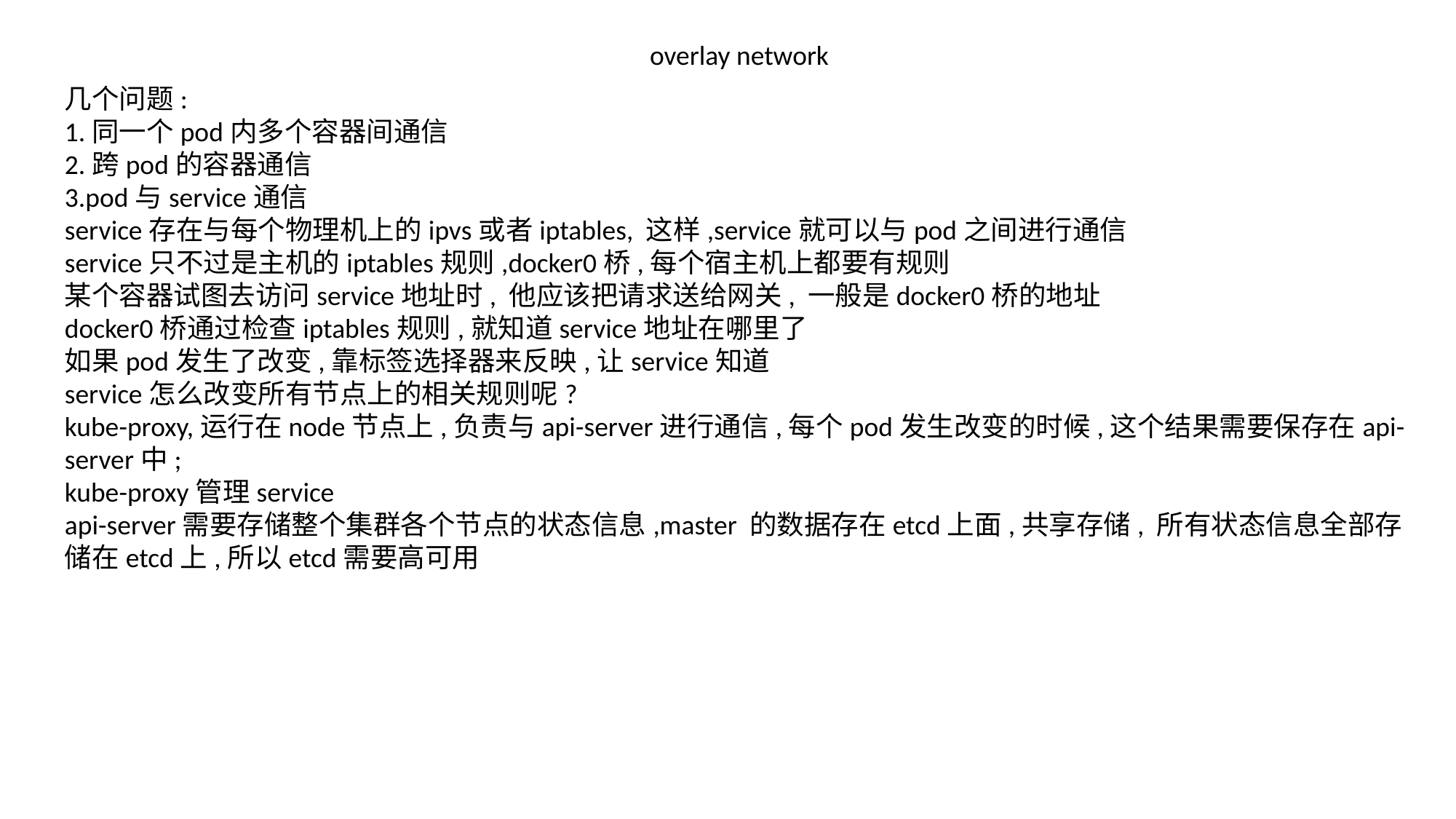

overlay network
几个问题:
1.同一个pod内多个容器间通信
2.跨pod的容器通信
3.pod与service通信
service存在与每个物理机上的ipvs或者iptables, 这样,service就可以与pod之间进行通信
service只不过是主机的iptables规则,docker0桥,每个宿主机上都要有规则
某个容器试图去访问service地址时, 他应该把请求送给网关, 一般是docker0桥的地址
docker0桥通过检查iptables规则,就知道service地址在哪里了
如果pod发生了改变,靠标签选择器来反映,让service知道
service怎么改变所有节点上的相关规则呢?
kube-proxy,运行在node节点上,负责与api-server进行通信,每个pod发生改变的时候,这个结果需要保存在api-server中;
kube-proxy管理service
api-server需要存储整个集群各个节点的状态信息,master 的数据存在etcd上面,共享存储, 所有状态信息全部存储在etcd上,所以etcd需要高可用